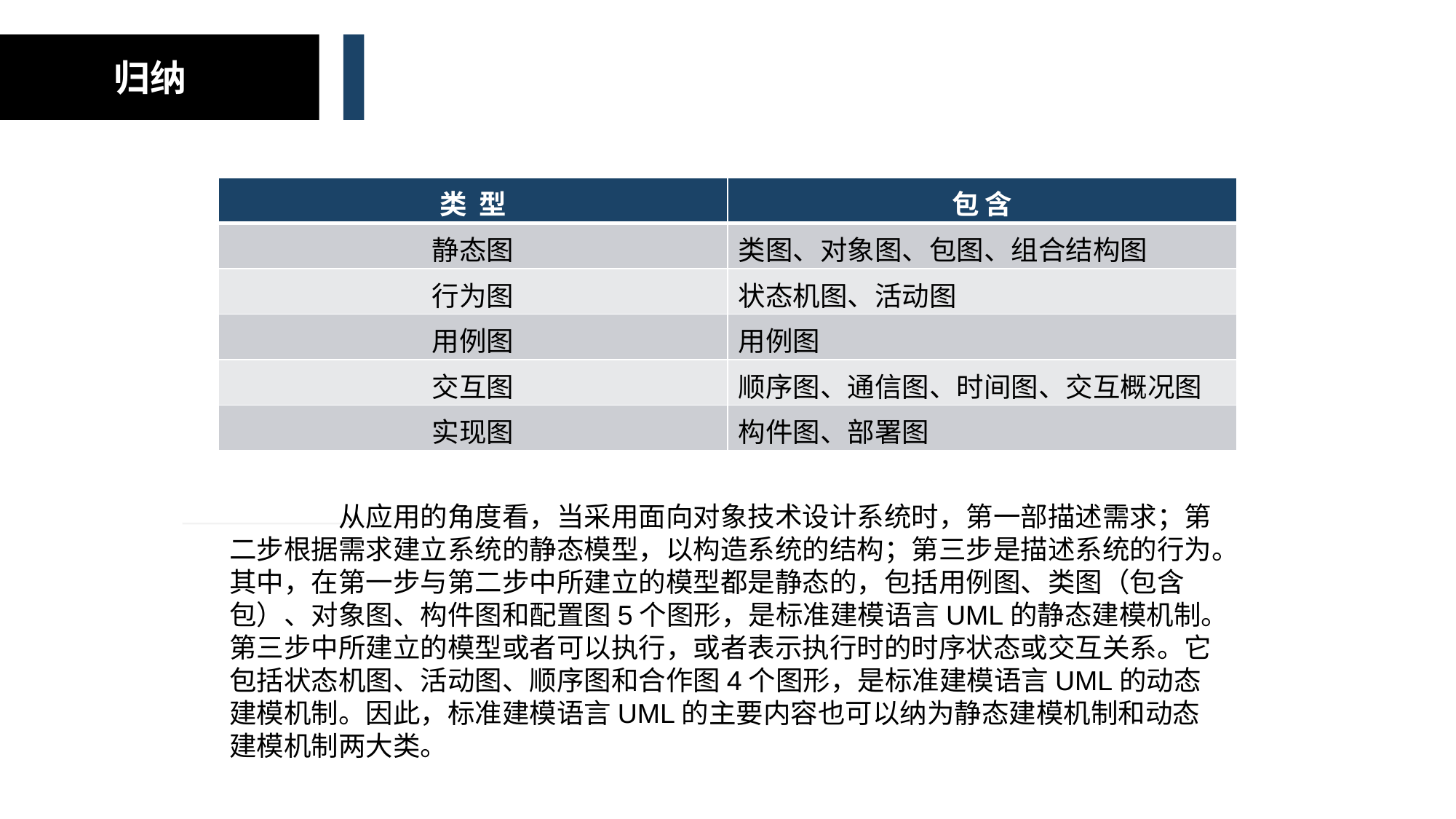

归纳
| 类 型 | 包 含 |
| --- | --- |
| 静态图 | 类图、对象图、包图、组合结构图 |
| 行为图 | 状态机图、活动图 |
| 用例图 | 用例图 |
| 交互图 | 顺序图、通信图、时间图、交互概况图 |
| 实现图 | 构件图、部署图 |
	从应用的角度看，当采用面向对象技术设计系统时，第一部描述需求；第二步根据需求建立系统的静态模型，以构造系统的结构；第三步是描述系统的行为。其中，在第一步与第二步中所建立的模型都是静态的，包括用例图、类图（包含包）、对象图、构件图和配置图5个图形，是标准建模语言UML的静态建模机制。第三步中所建立的模型或者可以执行，或者表示执行时的时序状态或交互关系。它包括状态机图、活动图、顺序图和合作图4个图形，是标准建模语言UML的动态建模机制。因此，标准建模语言UML的主要内容也可以纳为静态建模机制和动态建模机制两大类。